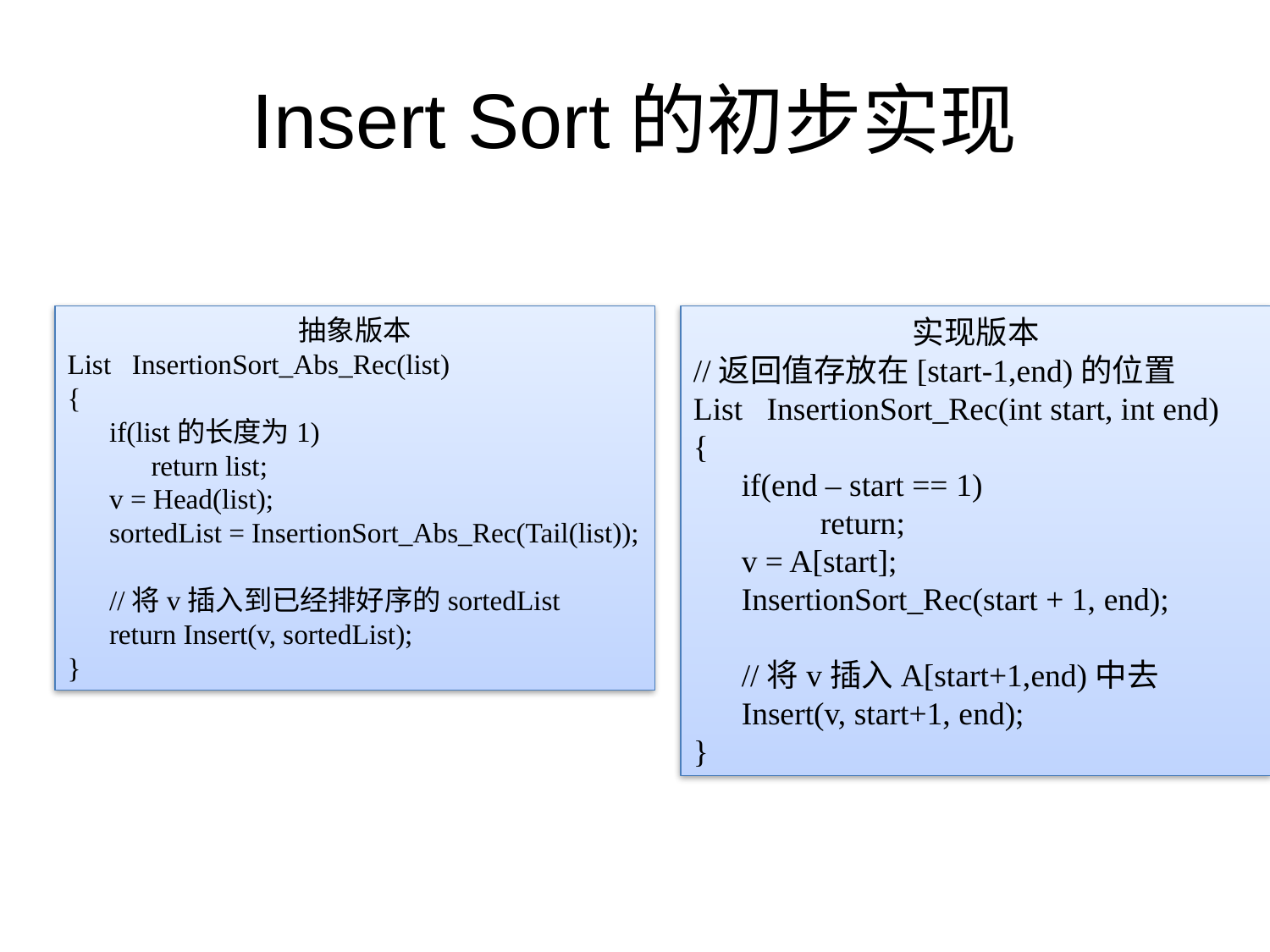

# Insert Sort的初步实现
抽象版本
List   InsertionSort_Abs_Rec(list)
{
      if(list的长度为1)
            return list;
      v = Head(list);
      sortedList = InsertionSort_Abs_Rec(Tail(list));

      //将v插入到已经排好序的sortedList
      return Insert(v, sortedList);
}
实现版本
//返回值存放在[start-1,end)的位置
List   InsertionSort_Rec(int start, int end)
{
      if(end – start == 1)
	return;
      v = A[start];
      InsertionSort_Rec(start + 1, end);

      //将v插入A[start+1,end)中去
      Insert(v, start+1, end);
}